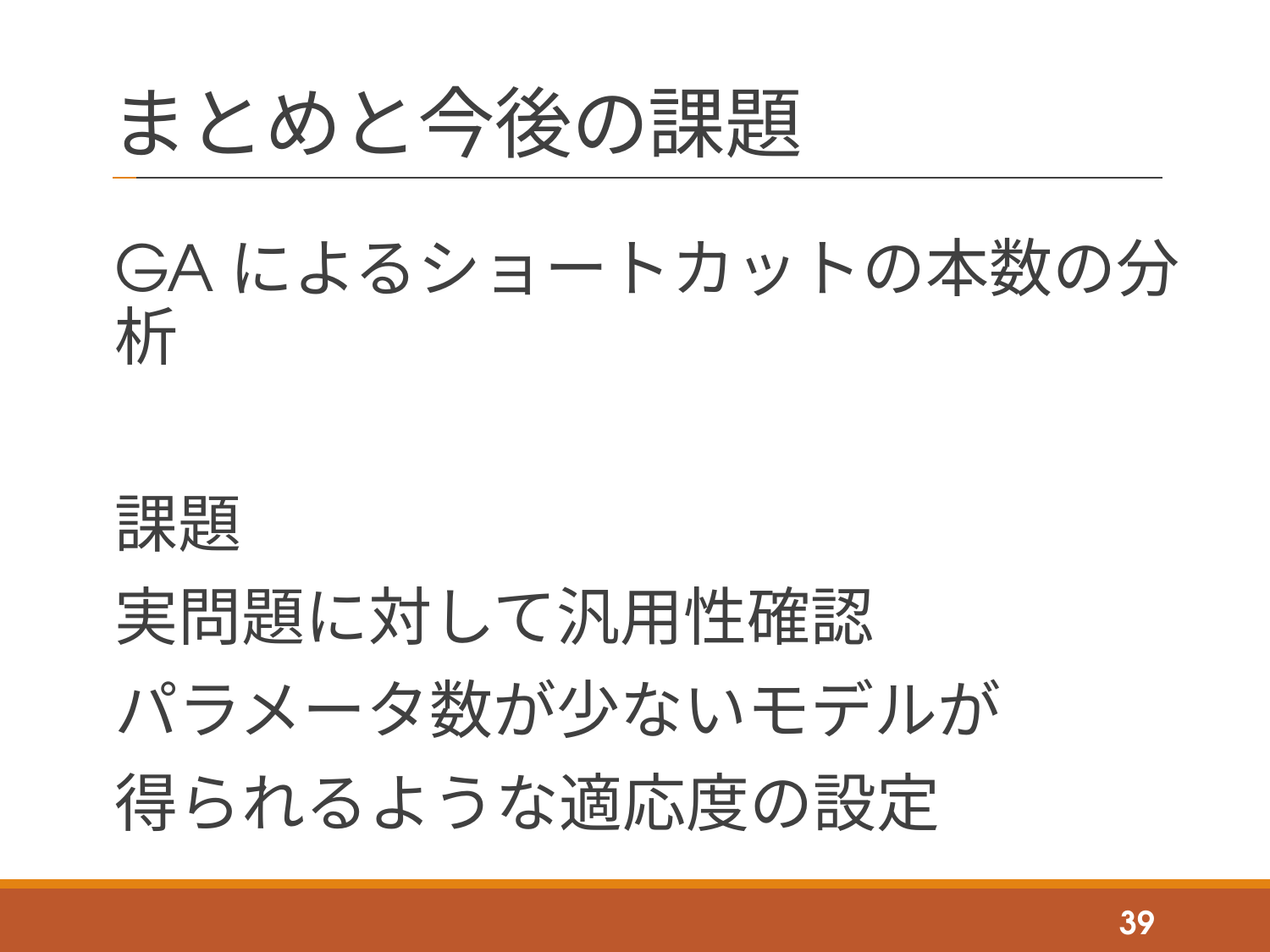

# まとめと今後の課題
GAによるショートカットの本数の分析

課題
実問題に対して汎用性確認
パラメータ数が少ないモデルが
得られるような適応度の設定
39